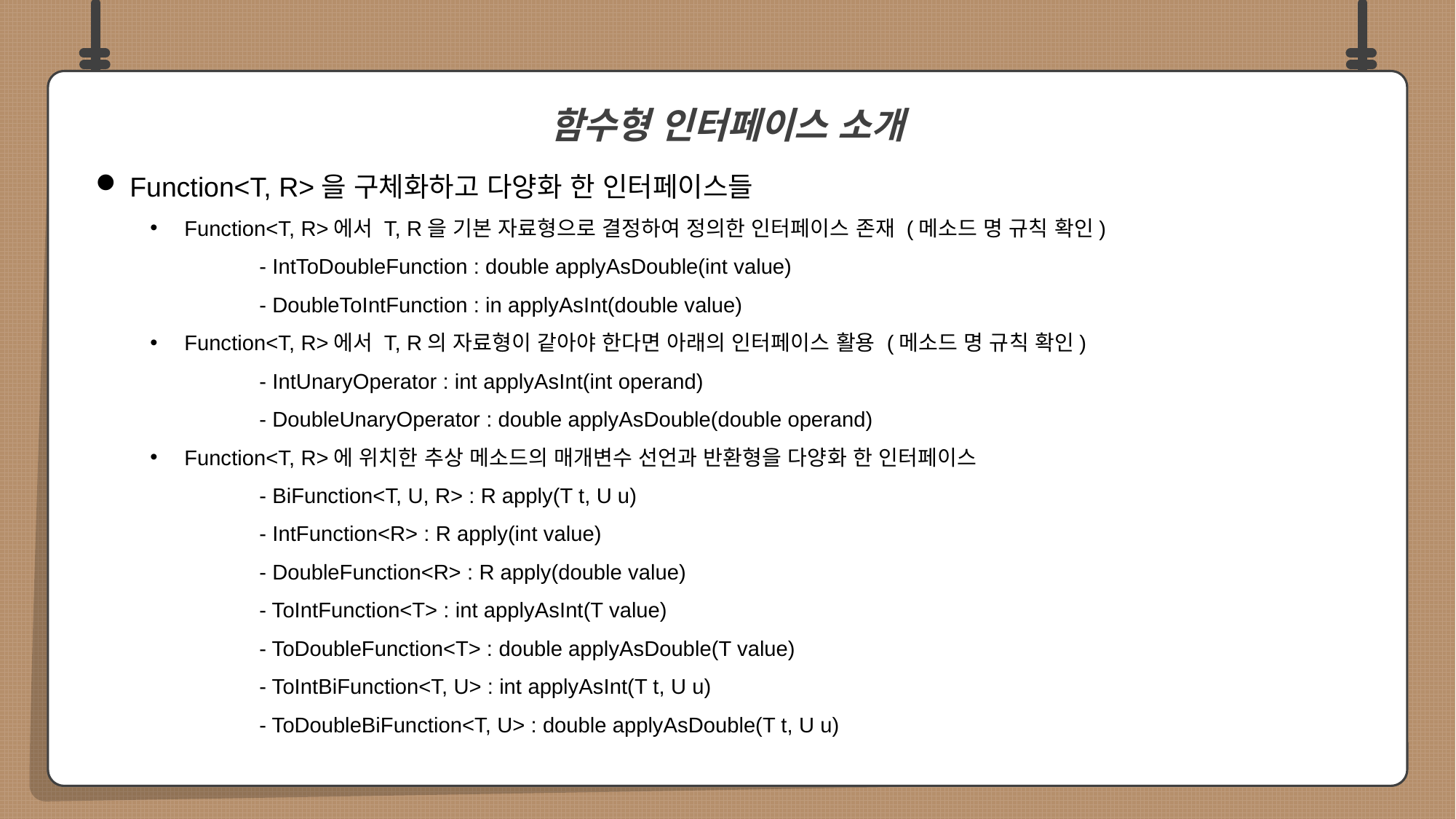

Function<T, R>을 구체화하고 다양화 한 인터페이스들
Function<T, R>에서 T, R을 기본 자료형으로 결정하여 정의한 인터페이스 존재 (메소드 명 규칙 확인)
	- IntToDoubleFunction : double applyAsDouble(int value)
	- DoubleToIntFunction : in applyAsInt(double value)
Function<T, R>에서 T, R의 자료형이 같아야 한다면 아래의 인터페이스 활용 (메소드 명 규칙 확인)
	- IntUnaryOperator : int applyAsInt(int operand)
	- DoubleUnaryOperator : double applyAsDouble(double operand)
Function<T, R>에 위치한 추상 메소드의 매개변수 선언과 반환형을 다양화 한 인터페이스
	- BiFunction<T, U, R> : R apply(T t, U u)
	- IntFunction<R> : R apply(int value)
	- DoubleFunction<R> : R apply(double value)
	- ToIntFunction<T> : int applyAsInt(T value)
	- ToDoubleFunction<T> : double applyAsDouble(T value)
	- ToIntBiFunction<T, U> : int applyAsInt(T t, U u)
	- ToDoubleBiFunction<T, U> : double applyAsDouble(T t, U u)

함수형 인터페이스 소개